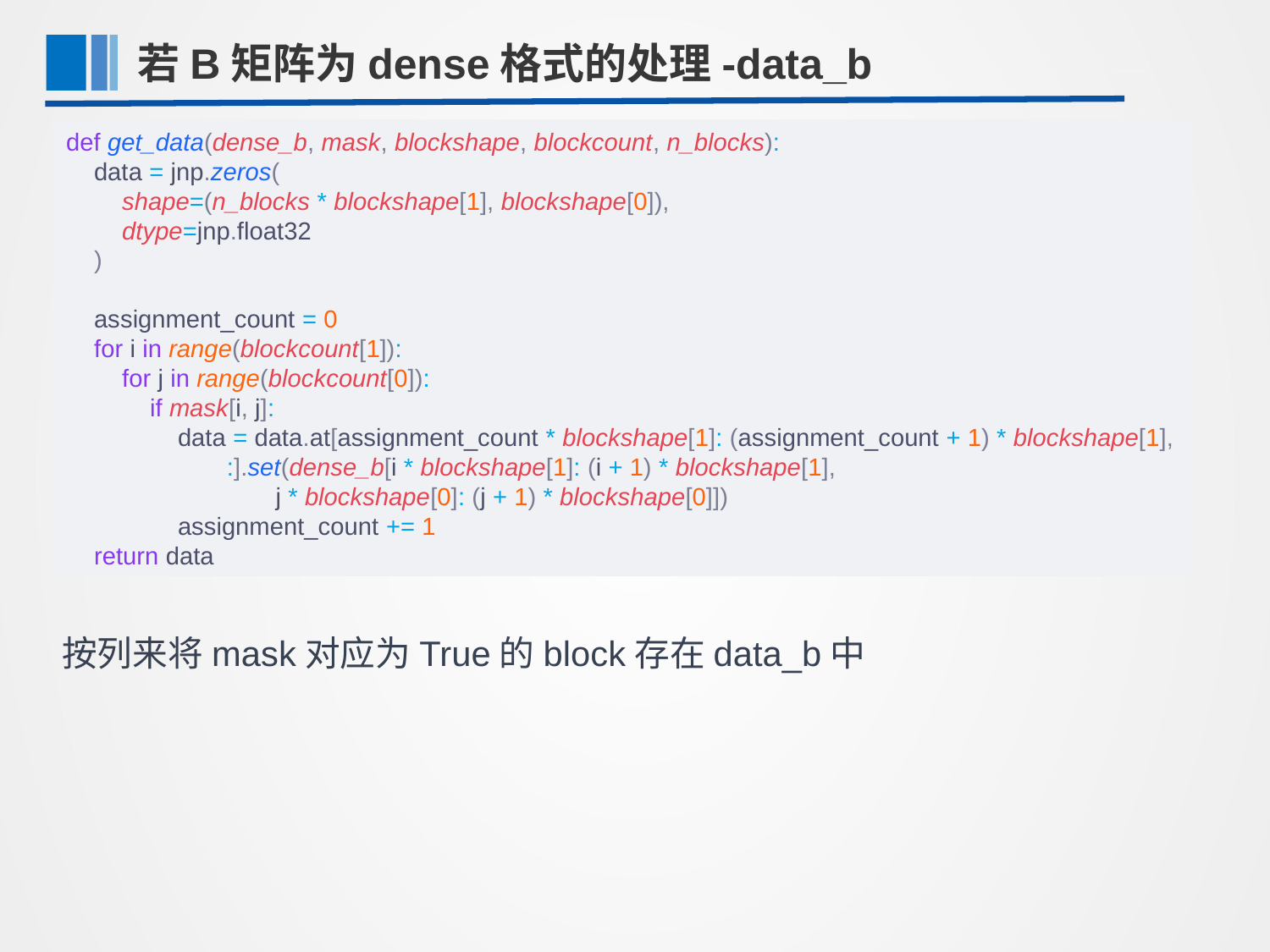

若B矩阵为dense格式的处理-data_b

第一部分
def get_data(dense_b, mask, blockshape, blockcount, n_blocks):
    data = jnp.zeros(
        shape=(n_blocks * blockshape[1], blockshape[0]),
        dtype=jnp.float32
    )
    assignment_count = 0
    for i in range(blockcount[1]):
        for j in range(blockcount[0]):
            if mask[i, j]:
                data = data.at[assignment_count * blockshape[1]: (assignment_count + 1) * blockshape[1],
                       :].set(dense_b[i * blockshape[1]: (i + 1) * blockshape[1],
                              j * blockshape[0]: (j + 1) * blockshape[0]])
                assignment_count += 1
    return data
按列来将mask对应为True的block存在data_b中